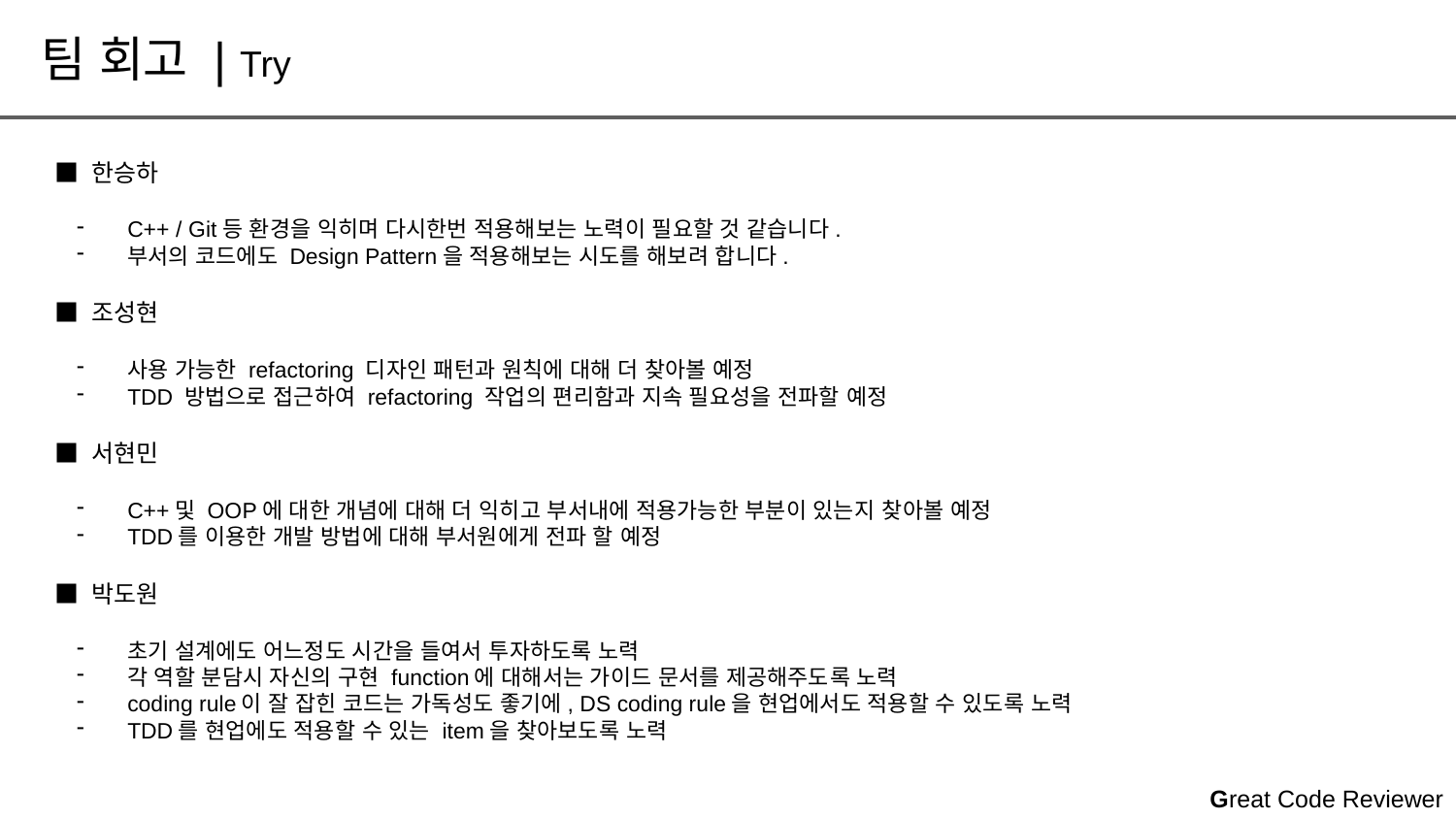

팀 회고 | Try
■ 한승하

C++ / Git등 환경을 익히며 다시한번 적용해보는 노력이 필요할 것 같습니다.
부서의 코드에도 Design Pattern을 적용해보는 시도를 해보려 합니다.

■ 조성현

사용 가능한 refactoring 디자인 패턴과 원칙에 대해 더 찾아볼 예정
TDD 방법으로 접근하여 refactoring 작업의 편리함과 지속 필요성을 전파할 예정

■ 서현민

C++및 OOP에 대한 개념에 대해 더 익히고 부서내에 적용가능한 부분이 있는지 찾아볼 예정
TDD를 이용한 개발 방법에 대해 부서원에게 전파 할 예정

■ 박도원

초기 설계에도 어느정도 시간을 들여서 투자하도록 노력
각 역할 분담시 자신의 구현 function에 대해서는 가이드 문서를 제공해주도록 노력
coding rule이 잘 잡힌 코드는 가독성도 좋기에, DS coding rule을 현업에서도 적용할 수 있도록 노력
TDD를 현업에도 적용할 수 있는 item을 찾아보도록 노력
Great Code Reviewer